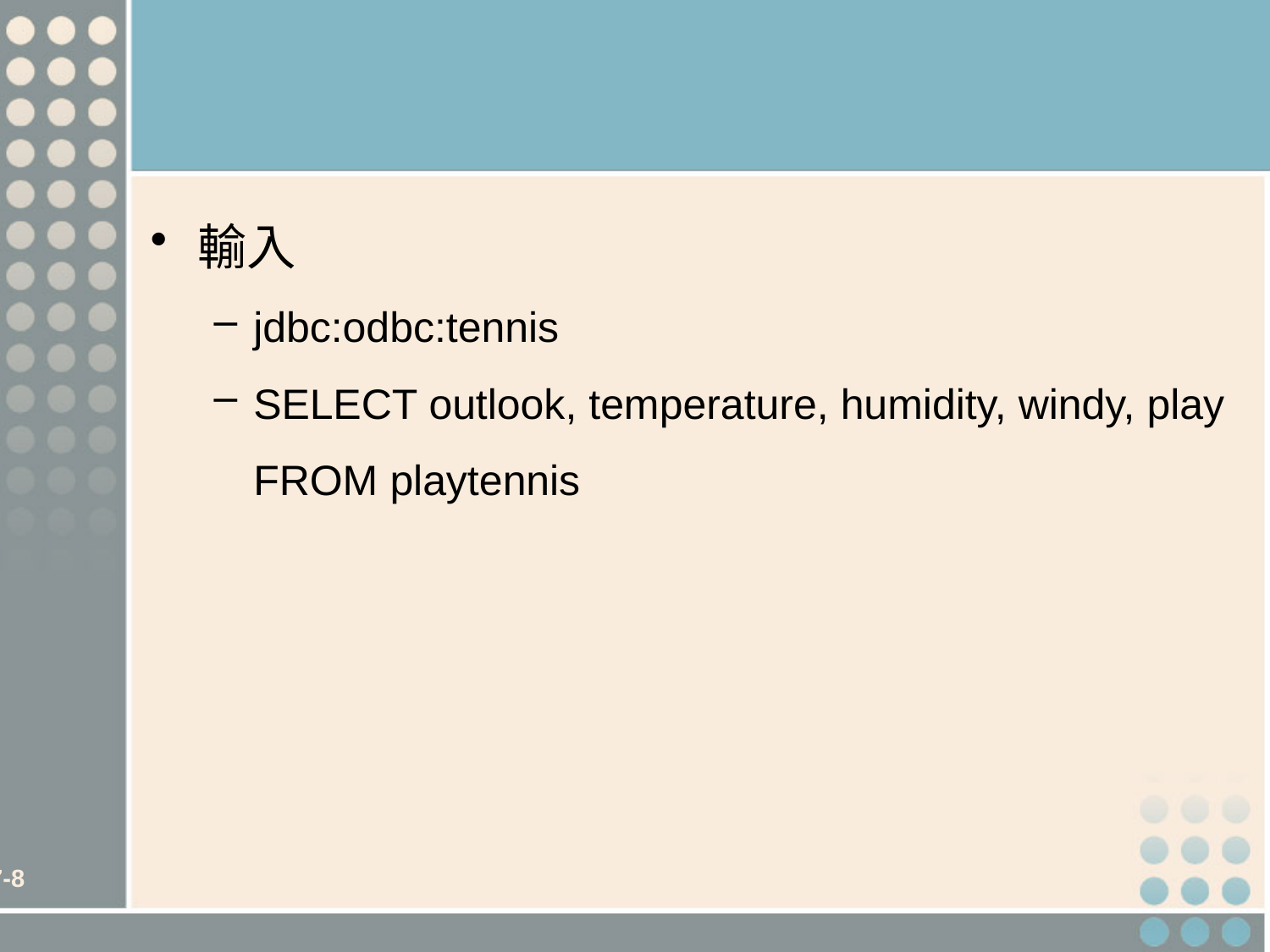

#
輸入
jdbc:odbc:tennis
SELECT outlook, temperature, humidity, windy, play FROM playtennis